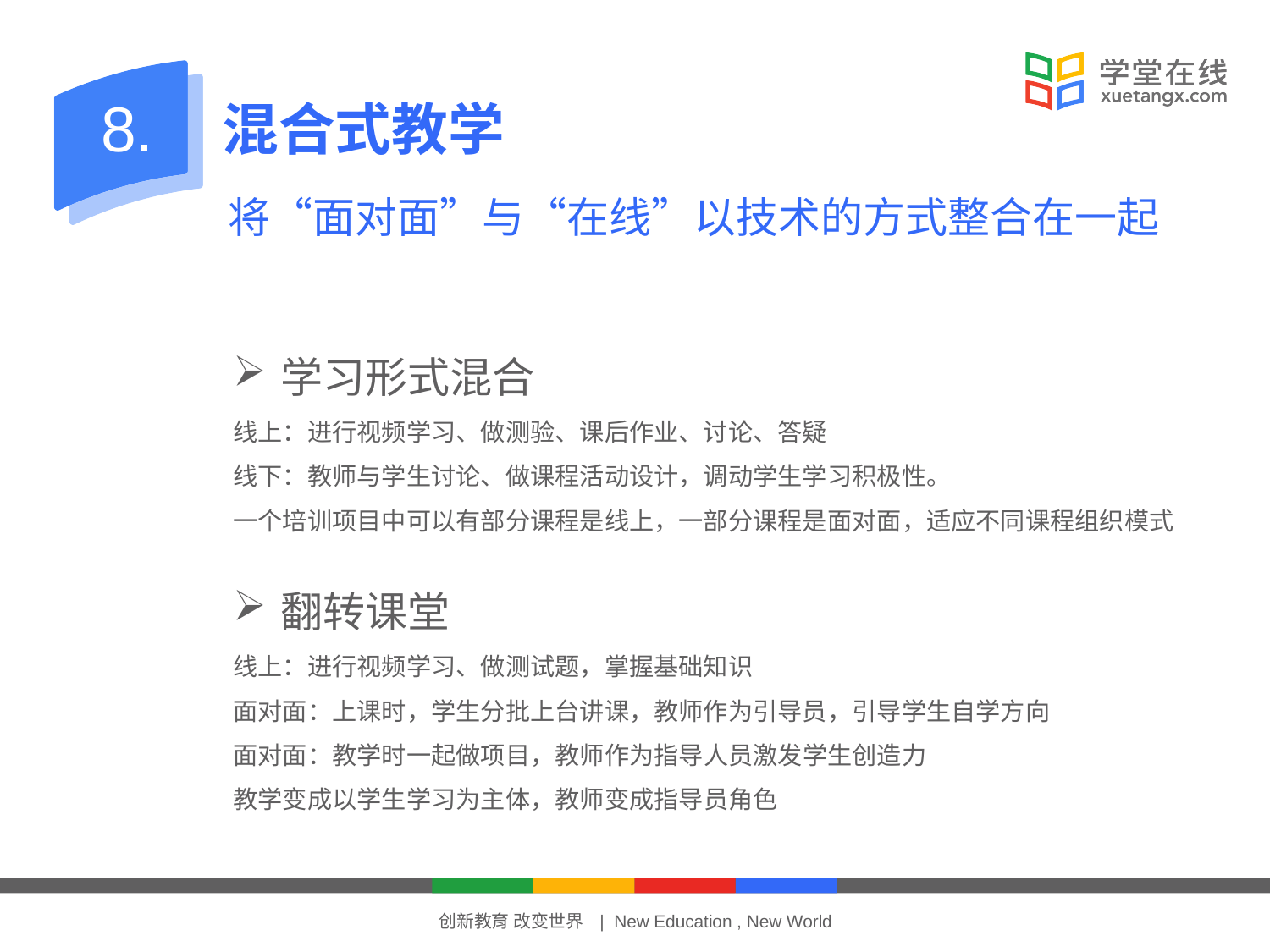

8.
混合式教学
将“面对面”与“在线”以技术的方式整合在一起
学习形式混合
线上：进行视频学习、做测验、课后作业、讨论、答疑
线下：教师与学生讨论、做课程活动设计，调动学生学习积极性。
一个培训项目中可以有部分课程是线上，一部分课程是面对面，适应不同课程组织模式
翻转课堂
线上：进行视频学习、做测试题，掌握基础知识
面对面：上课时，学生分批上台讲课，教师作为引导员，引导学生自学方向
面对面：教学时一起做项目，教师作为指导人员激发学生创造力
教学变成以学生学习为主体，教师变成指导员角色